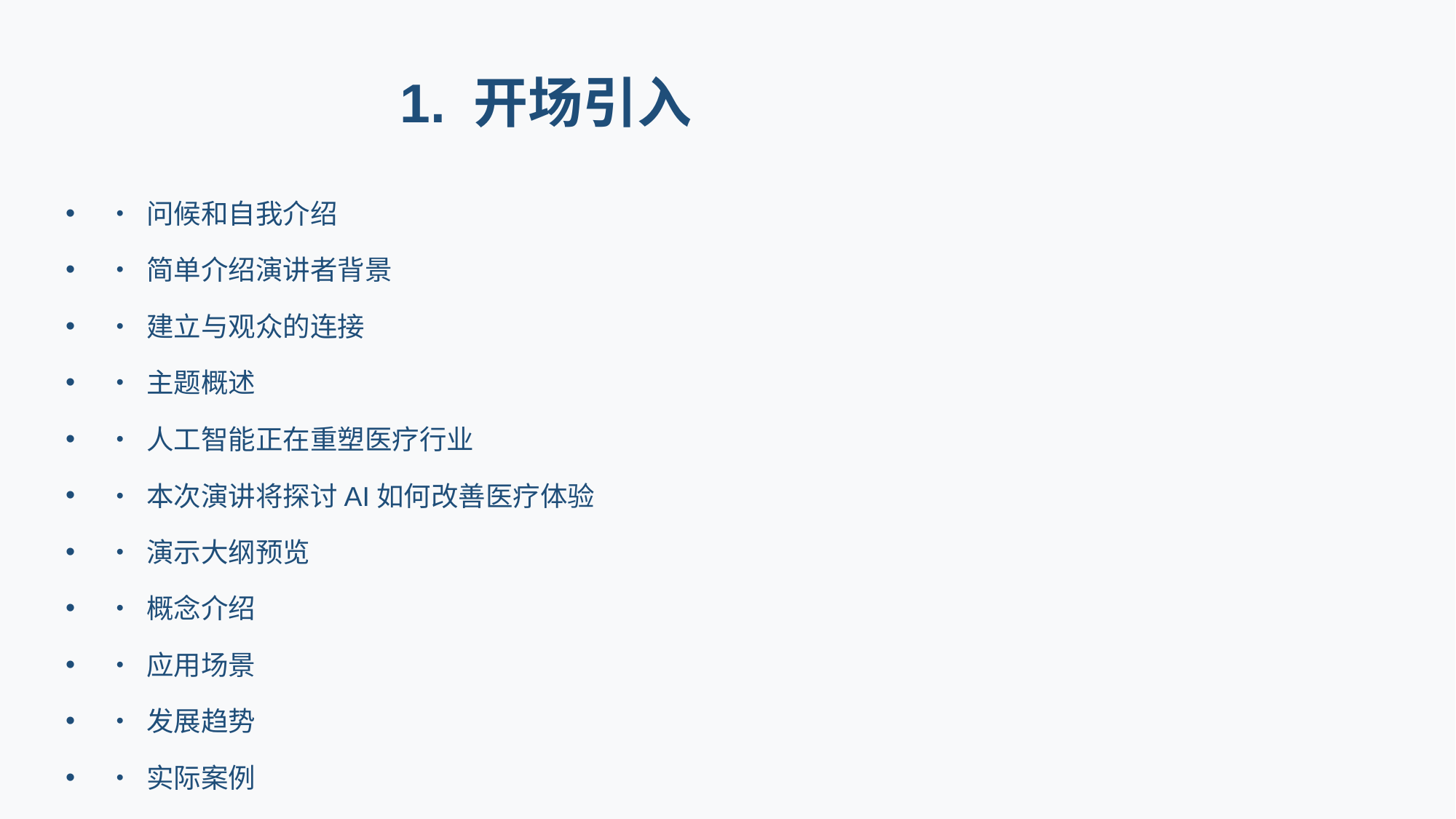

# 1. 开场引入
• 问候和自我介绍
• 简单介绍演讲者背景
• 建立与观众的连接
• 主题概述
• 人工智能正在重塑医疗行业
• 本次演讲将探讨AI如何改善医疗体验
• 演示大纲预览
• 概念介绍
• 应用场景
• 发展趋势
• 实际案例
• 总结与展望